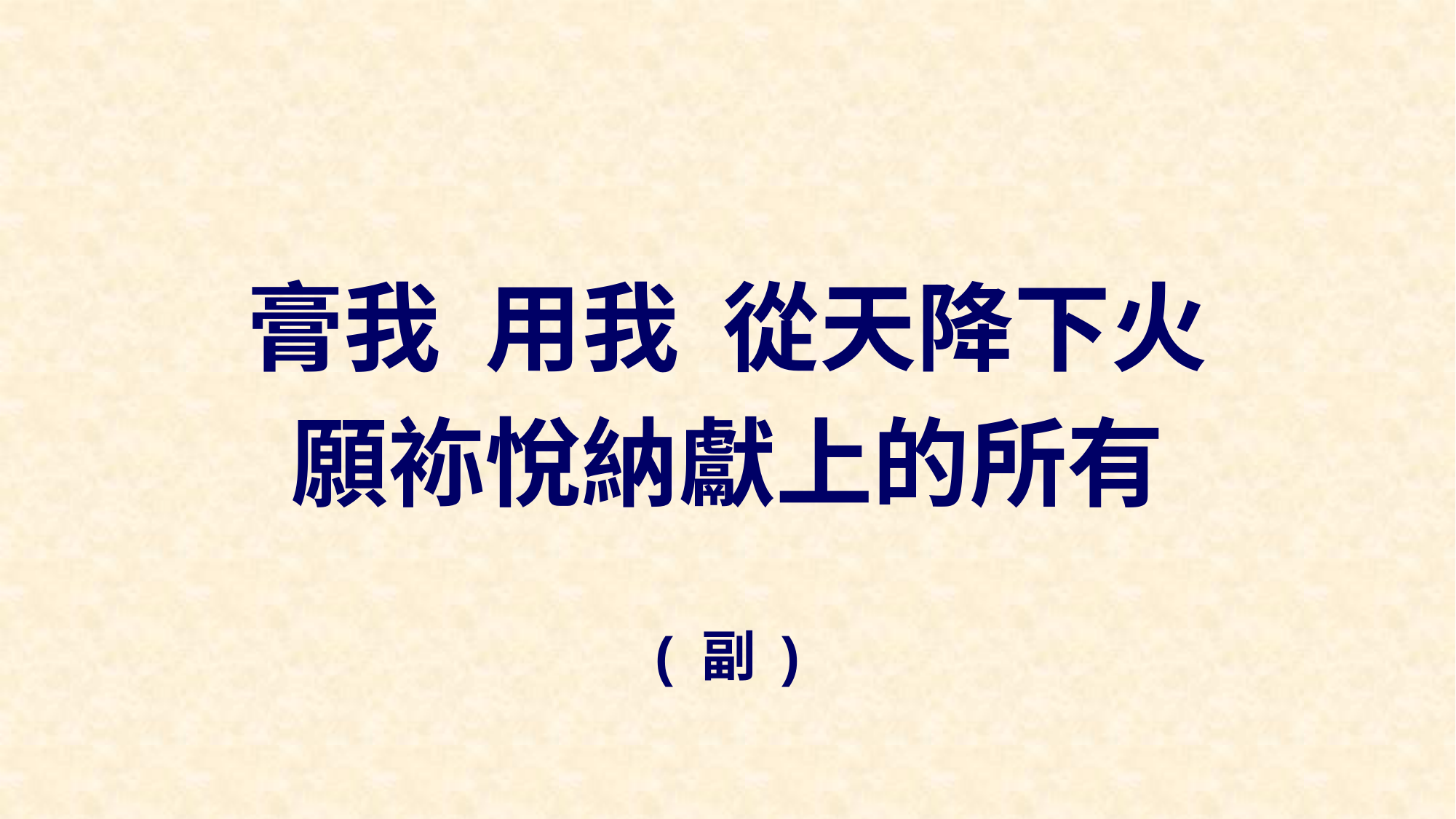

膏我  用我  從天降下火
願袮悅納獻上的所有
( 副 )